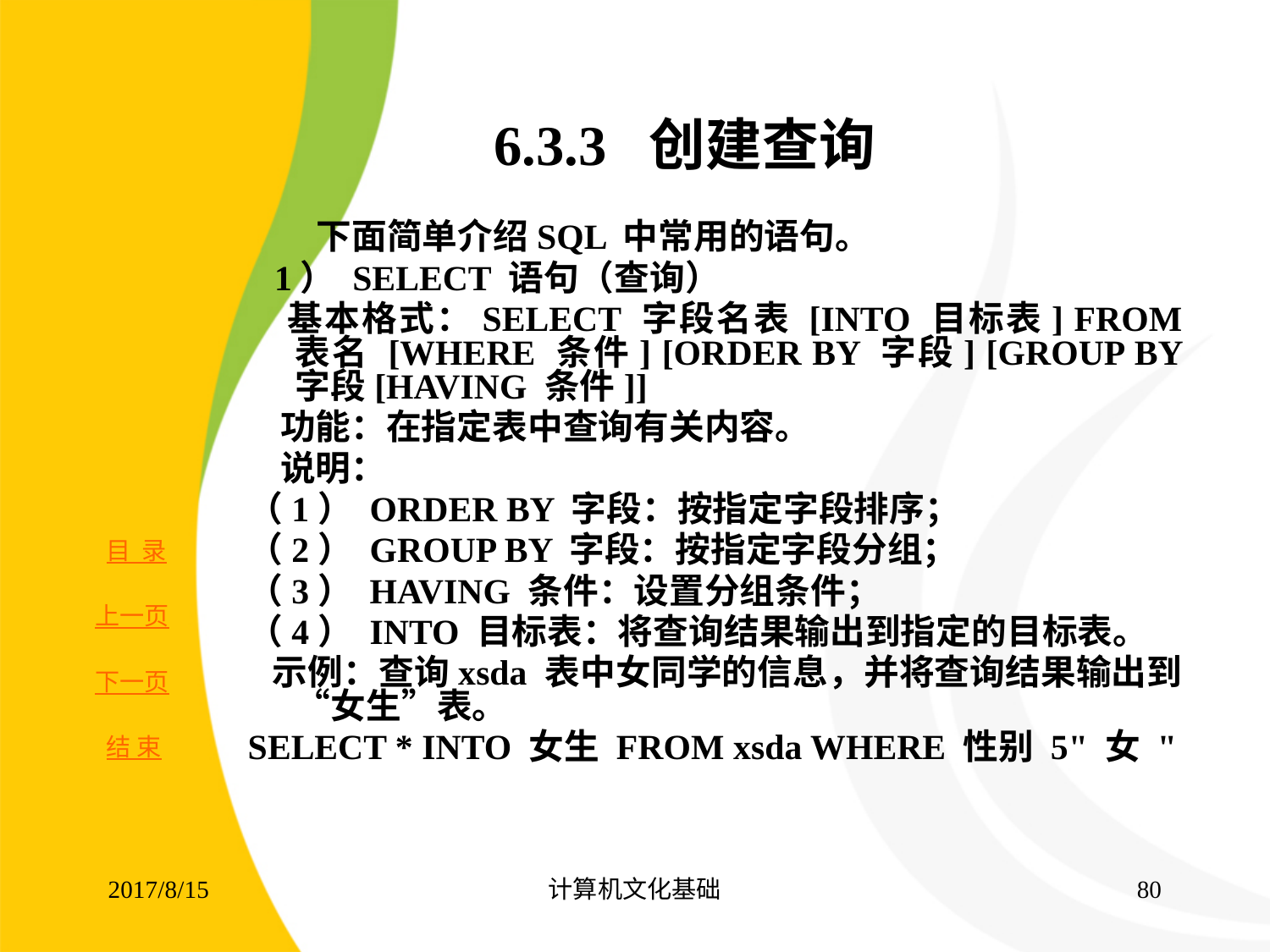

# 6.3.3  创建查询
                  下面简单介绍SQL 中常用的语句。
   1） SELECT 语句（查询）
   基本格式：SELECT 字段名表 [INTO 目标表] FROM 表名 [WHERE 条件] [ORDER BY 字段] [GROUP BY 字段[HAVING 条件]]
   功能：在指定表中查询有关内容。
   说明：
（1） ORDER BY 字段：按指定字段排序；
（2） GROUP BY 字段：按指定字段分组；
（3） HAVING 条件：设置分组条件；
（4） INTO 目标表：将查询结果输出到指定的目标表。
  示例：查询xsda 表中女同学的信息，并将查询结果输出到“女生”表。
SELECT * INTO 女生 FROM xsda WHERE 性别 5" 女 "
2017/8/15
计算机文化基础
80